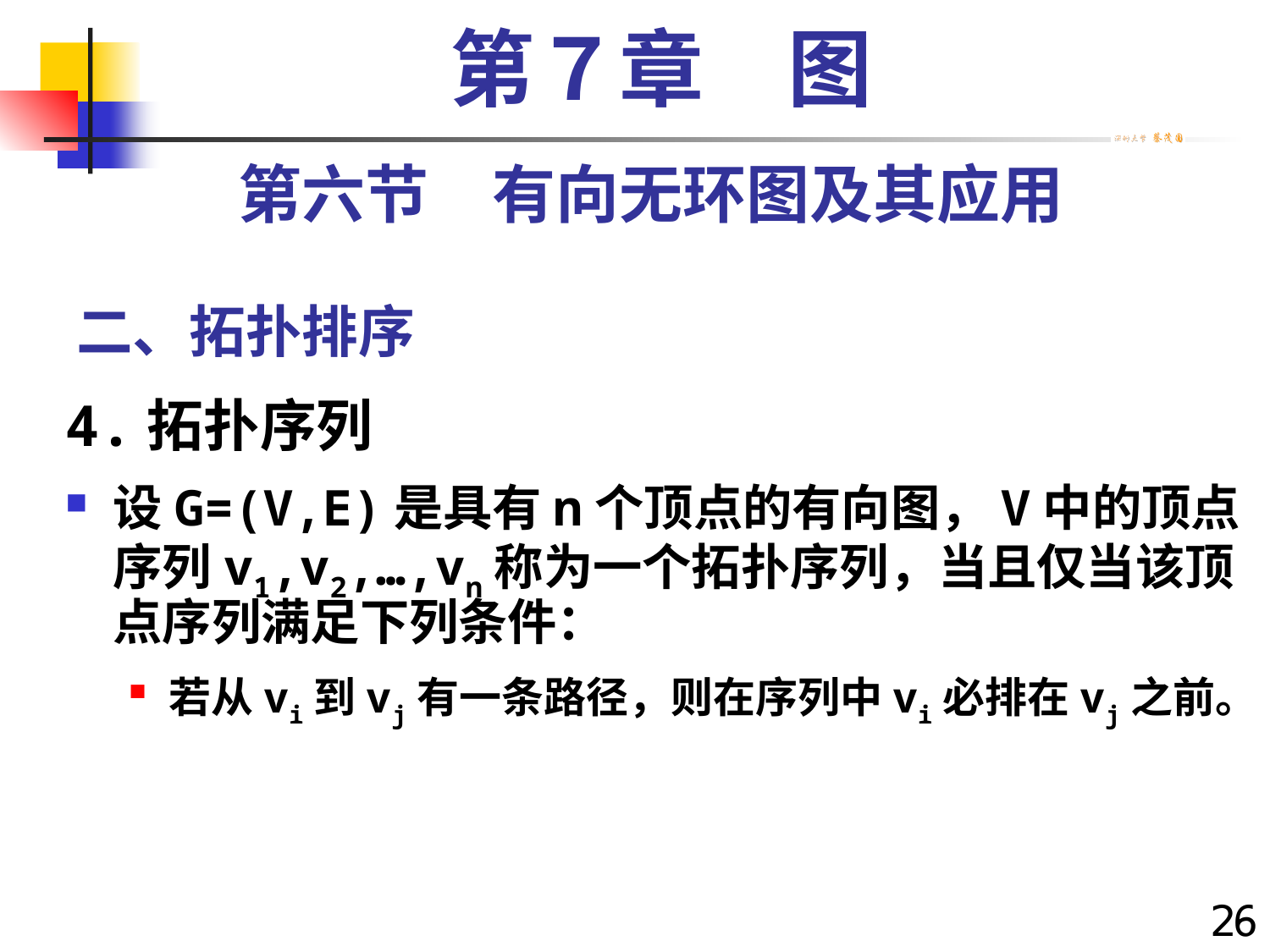

第７章　图
第六节　有向无环图及其应用
# 二、拓扑排序
4.拓扑序列
设G=(V,E)是具有n个顶点的有向图，V中的顶点序列v1,v2,…,vn称为一个拓扑序列，当且仅当该顶点序列满足下列条件：
若从vi到vj有一条路径，则在序列中vi必排在vj之前。
26